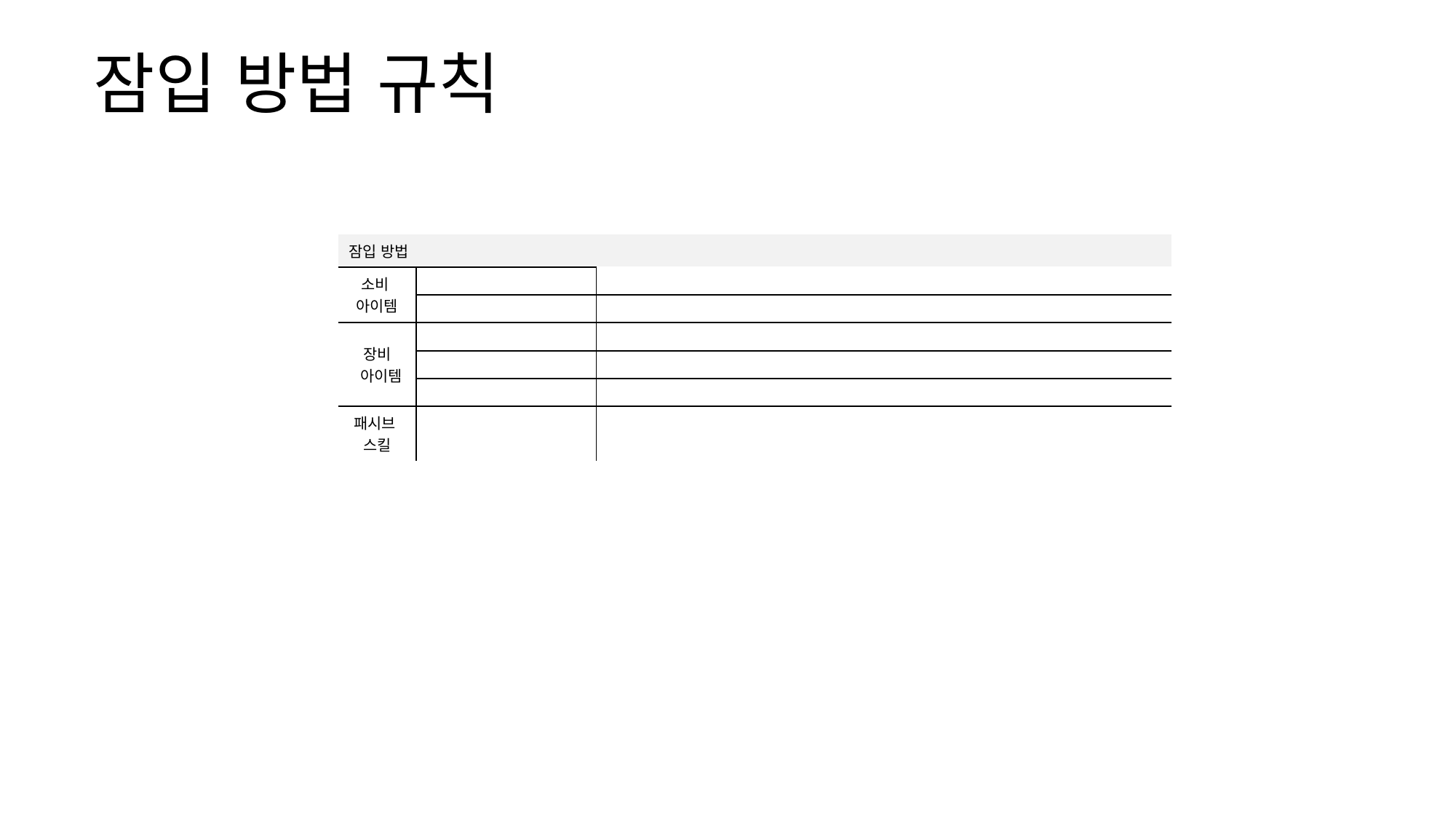

잠입 방법 규칙
| 잠입 방법 |  |  |
| --- | --- | --- |
| 소비 아이템 |  |  |
|  |  |  |
| 장비 아이템 |  |  |
|  |  |  |
|  |  |  |
| 패시브 스킬 |  |  |